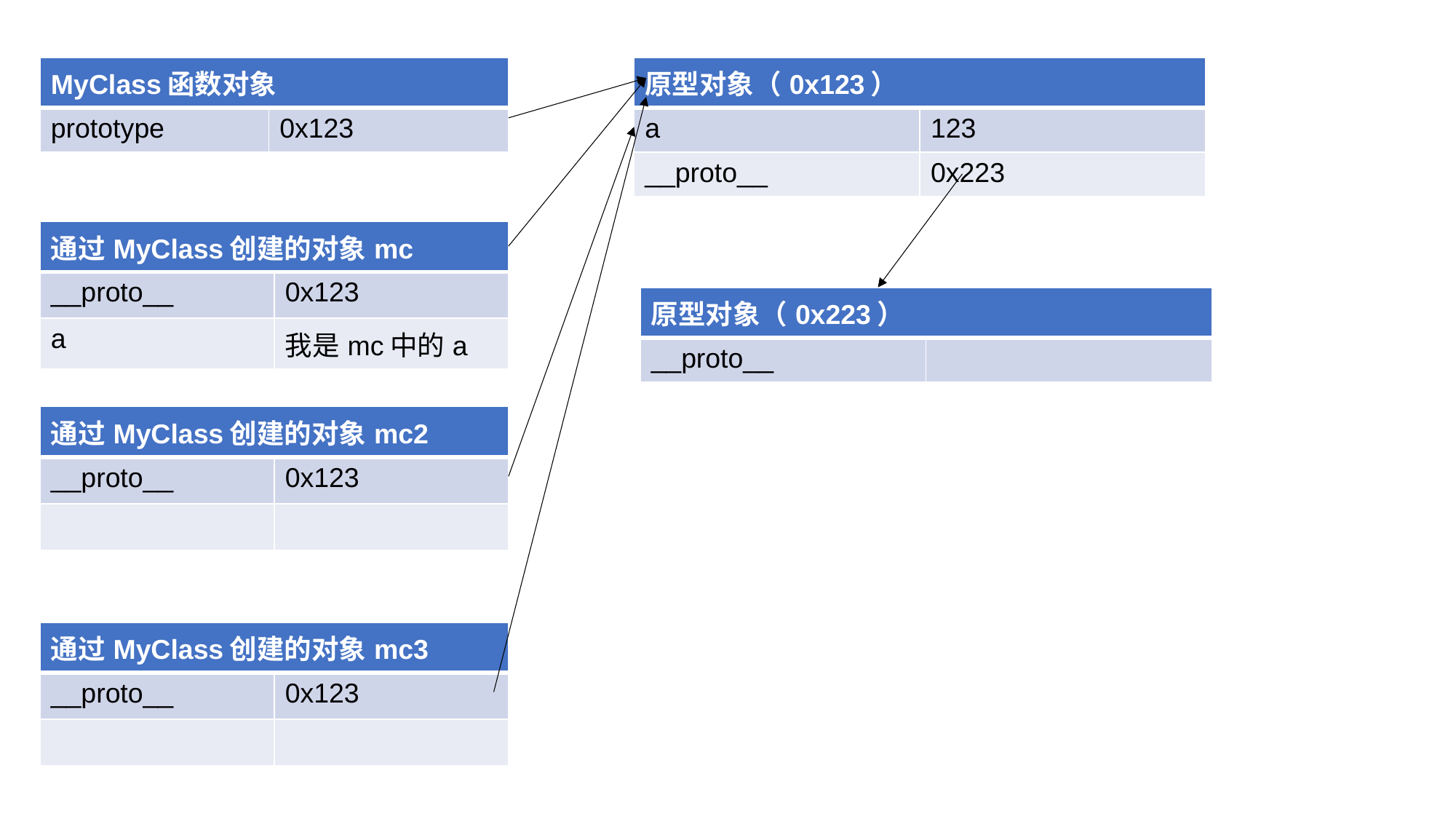

| MyClass函数对象 |  |
| --- | --- |
| prototype | 0x123 |
| 原型对象（0x123） |  |
| --- | --- |
| a | 123 |
| \_\_proto\_\_ | 0x223 |
| 通过MyClass创建的对象mc |  |
| --- | --- |
| \_\_proto\_\_ | 0x123 |
| a | 我是mc中的a |
| 原型对象（0x223） |  |
| --- | --- |
| \_\_proto\_\_ |  |
| 通过MyClass创建的对象mc2 |  |
| --- | --- |
| \_\_proto\_\_ | 0x123 |
|  |  |
| 通过MyClass创建的对象mc3 |  |
| --- | --- |
| \_\_proto\_\_ | 0x123 |
|  |  |